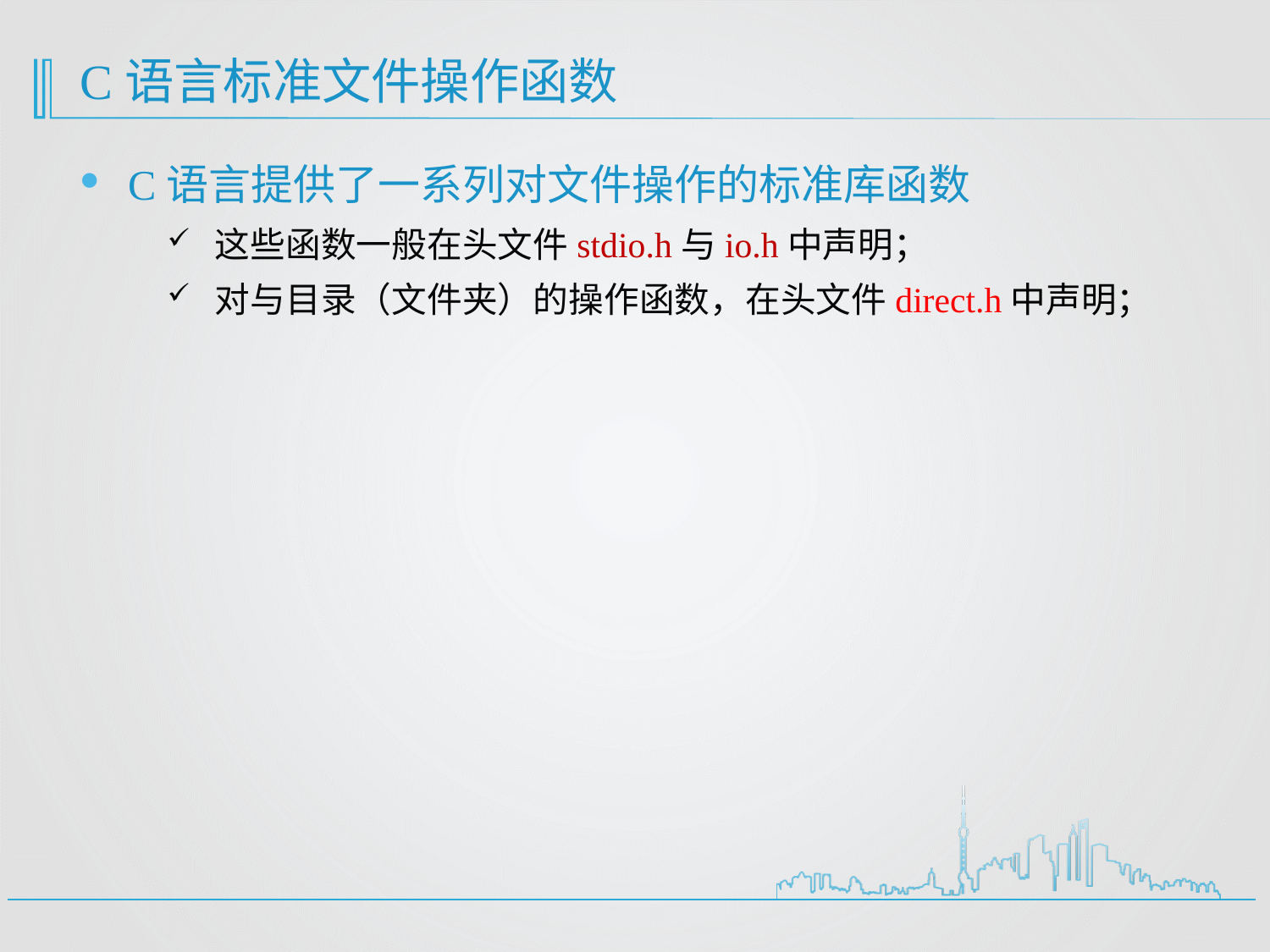

# C语言标准文件操作函数
C语言提供了一系列对文件操作的标准库函数
这些函数一般在头文件stdio.h与io.h中声明；
对与目录（文件夹）的操作函数，在头文件direct.h中声明；